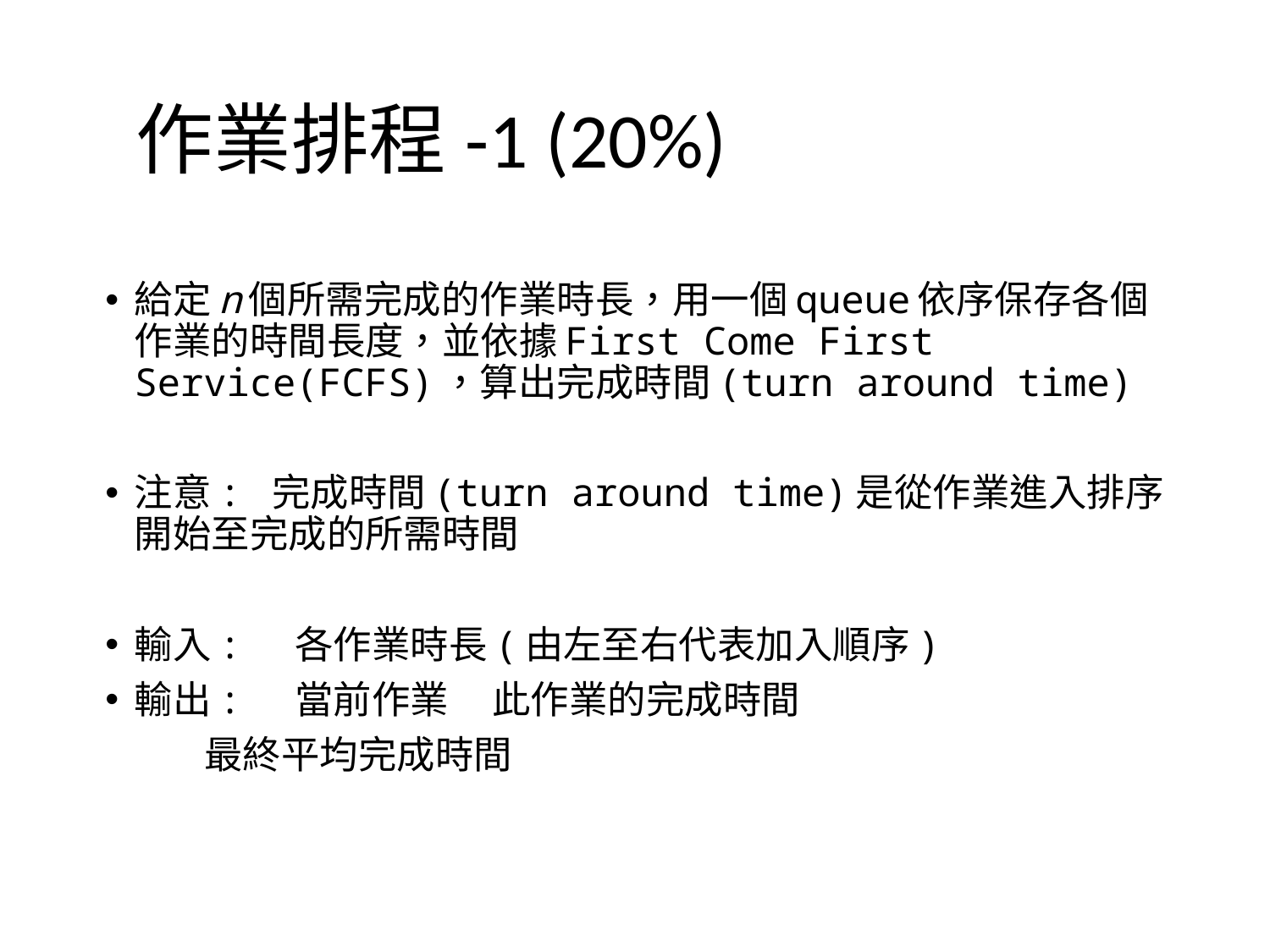

# 作業排程-1 (20%)
給定n個所需完成的作業時長，用一個queue依序保存各個作業的時間長度，並依據First Come First Service(FCFS)，算出完成時間(turn around time)

注意: 完成時間(turn around time)是從作業進入排序開始至完成的所需時間

輸入:  各作業時長(由左至右代表加入順序)
輸出:  當前作業     此作業的完成時間
	最終平均完成時間